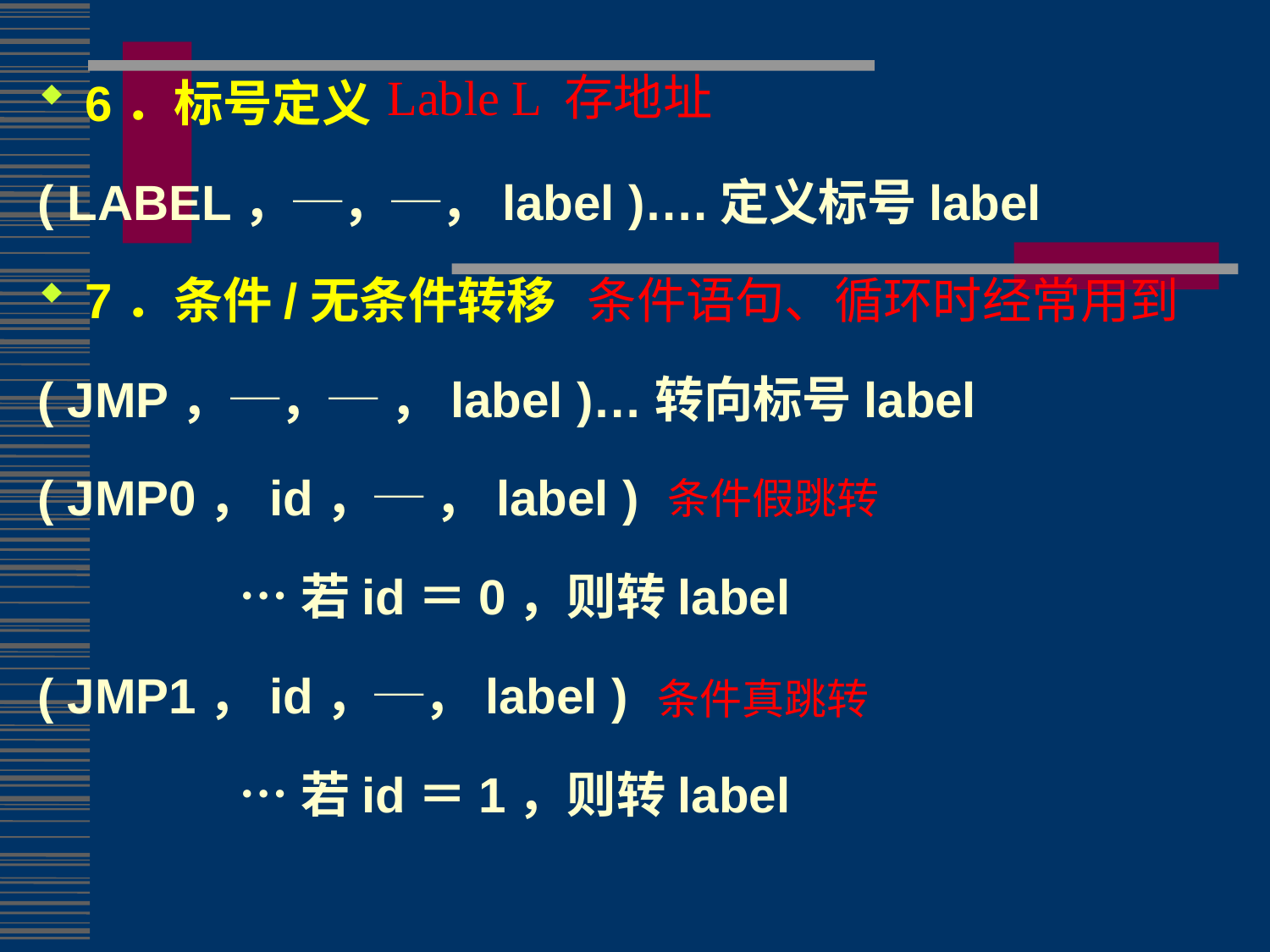

6．标号定义
( LABEL，─，─，label )….定义标号label
7．条件/无条件转移
( JMP，─，─ ，label )…转向标号label
( JMP0，id，─ ，label )
                  …若id＝0，则转label
( JMP1，id，─，label )
                  …若id＝1，则转label

Lable L 存地址
条件语句、循环时经常用到
条件假跳转
条件真跳转